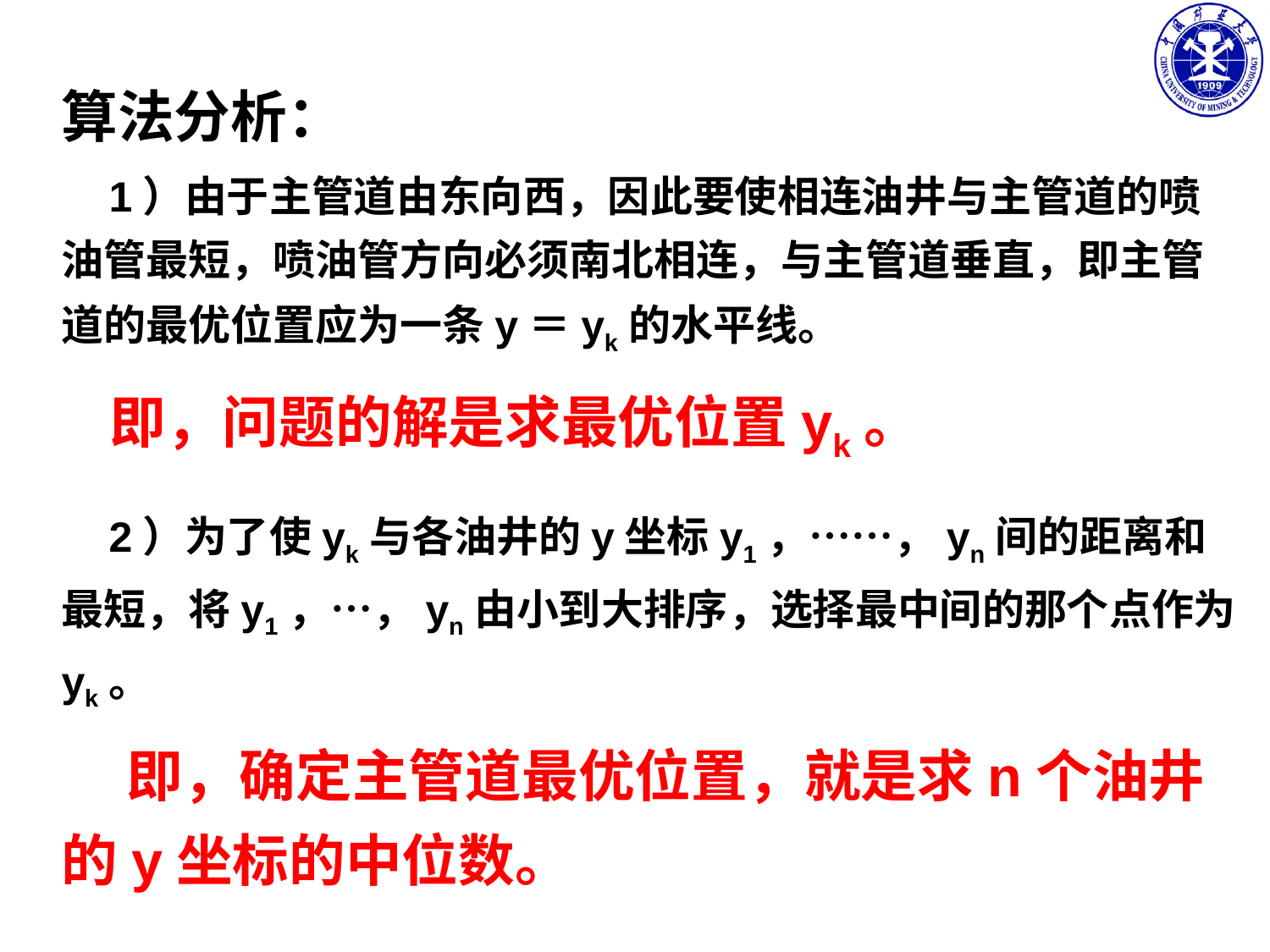

算法分析：
    1）由于主管道由东向西，因此要使相连油井与主管道的喷油管最短，喷油管方向必须南北相连，与主管道垂直，即主管道的最优位置应为一条y＝yk的水平线。
    即，问题的解是求最优位置yk。
    2）为了使yk与各油井的y坐标y1，……，yn间的距离和最短，将y1，…，yn由小到大排序，选择最中间的那个点作为yk。
    即，确定主管道最优位置，就是求n个油井的y坐标的中位数。